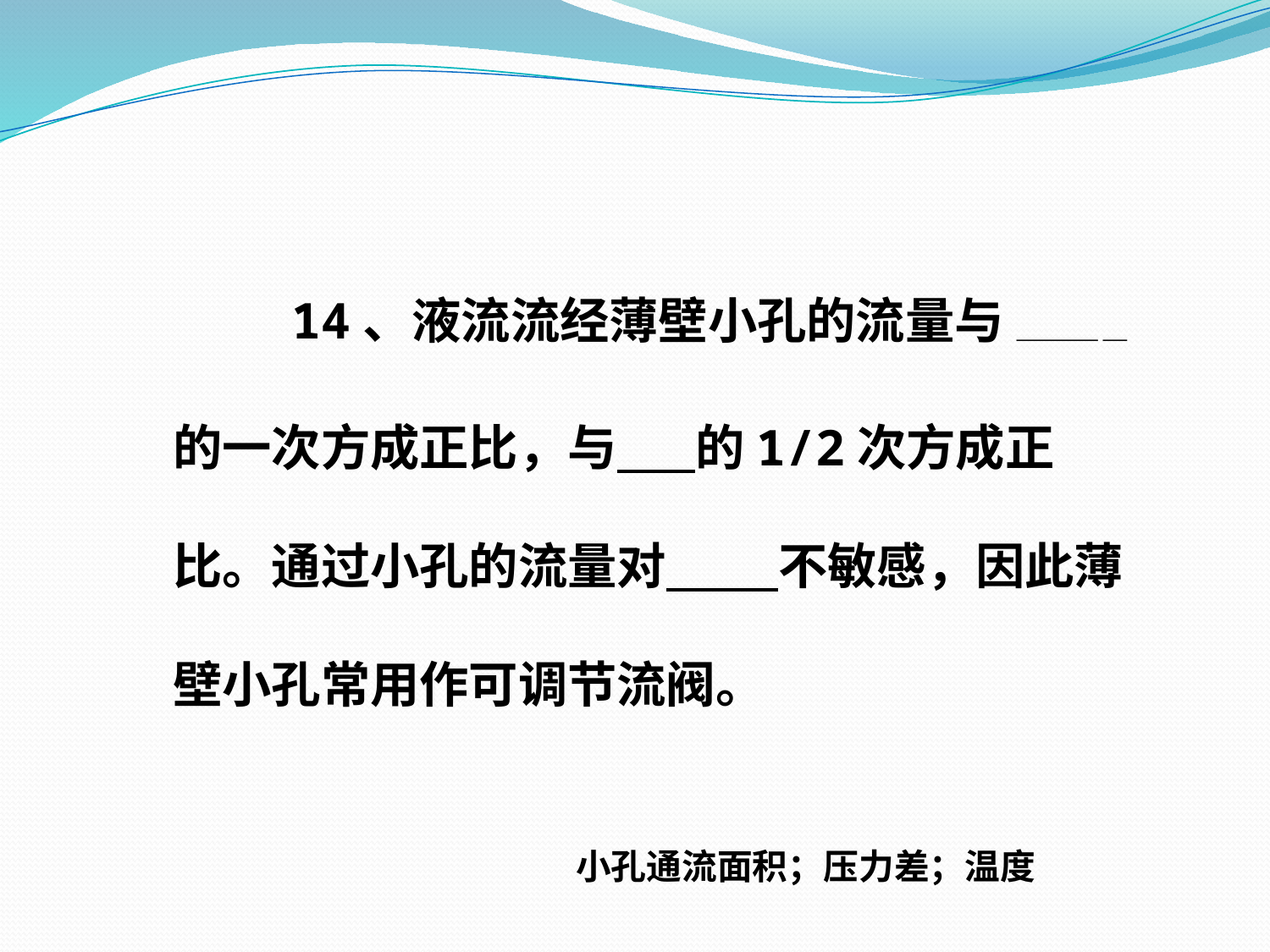

14、液流流经薄壁小孔的流量与 ————的一次方成正比，与       的1/2次方成正比。通过小孔的流量对          不敏感，因此薄壁小孔常用作可调节流阀。
小孔通流面积；压力差；温度